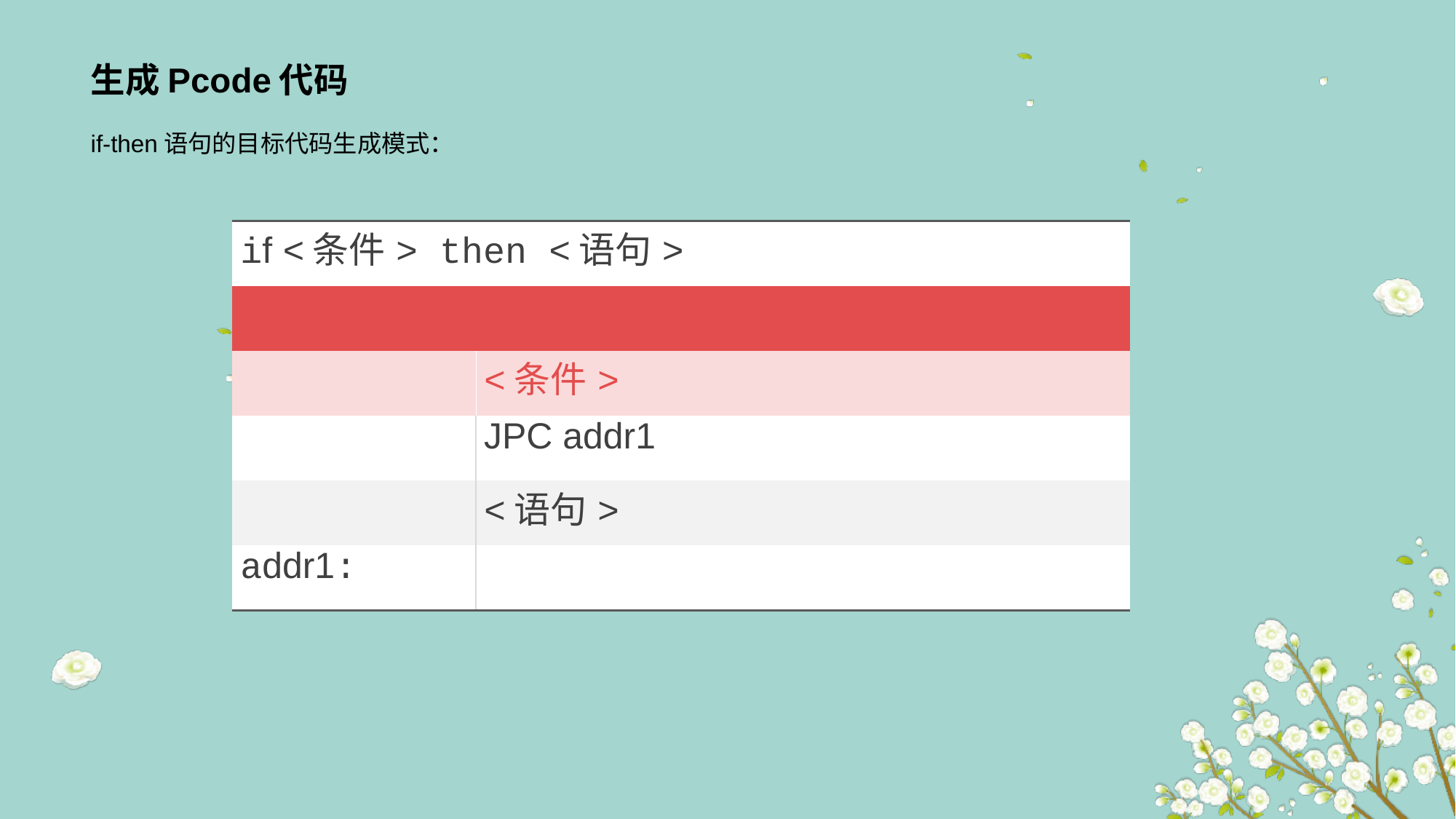

# 生成Pcode代码
if-then语句的目标代码生成模式：

| if <条件> then <语句> |  |
| --- | --- |
|  |  |
|  | <条件> |
|  | JPC addr1 |
|  | <语句> |
| addr1: |  |